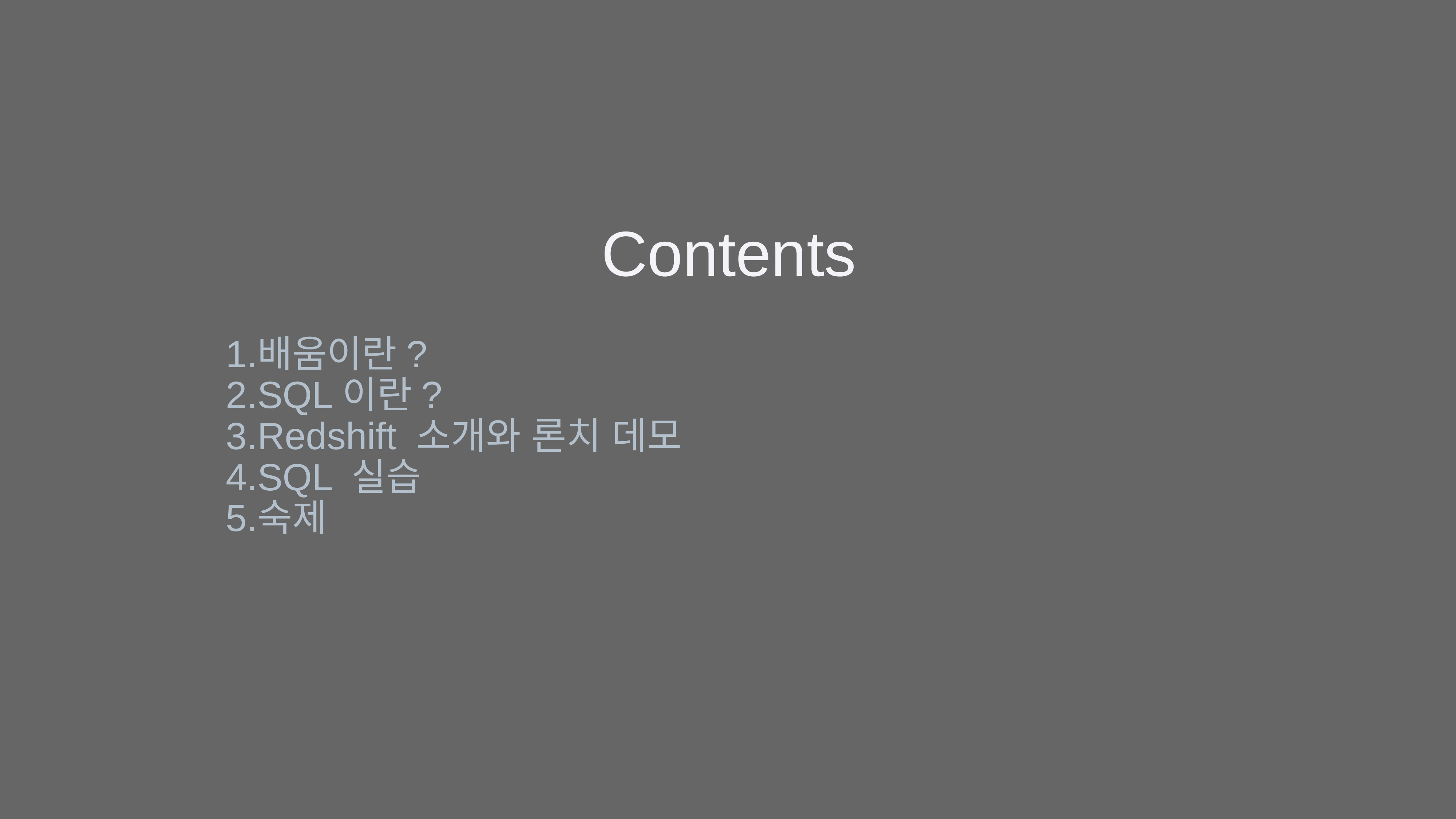

# Contents
배움이란?
SQL이란?
Redshift 소개와 론치 데모
SQL 실습
숙제